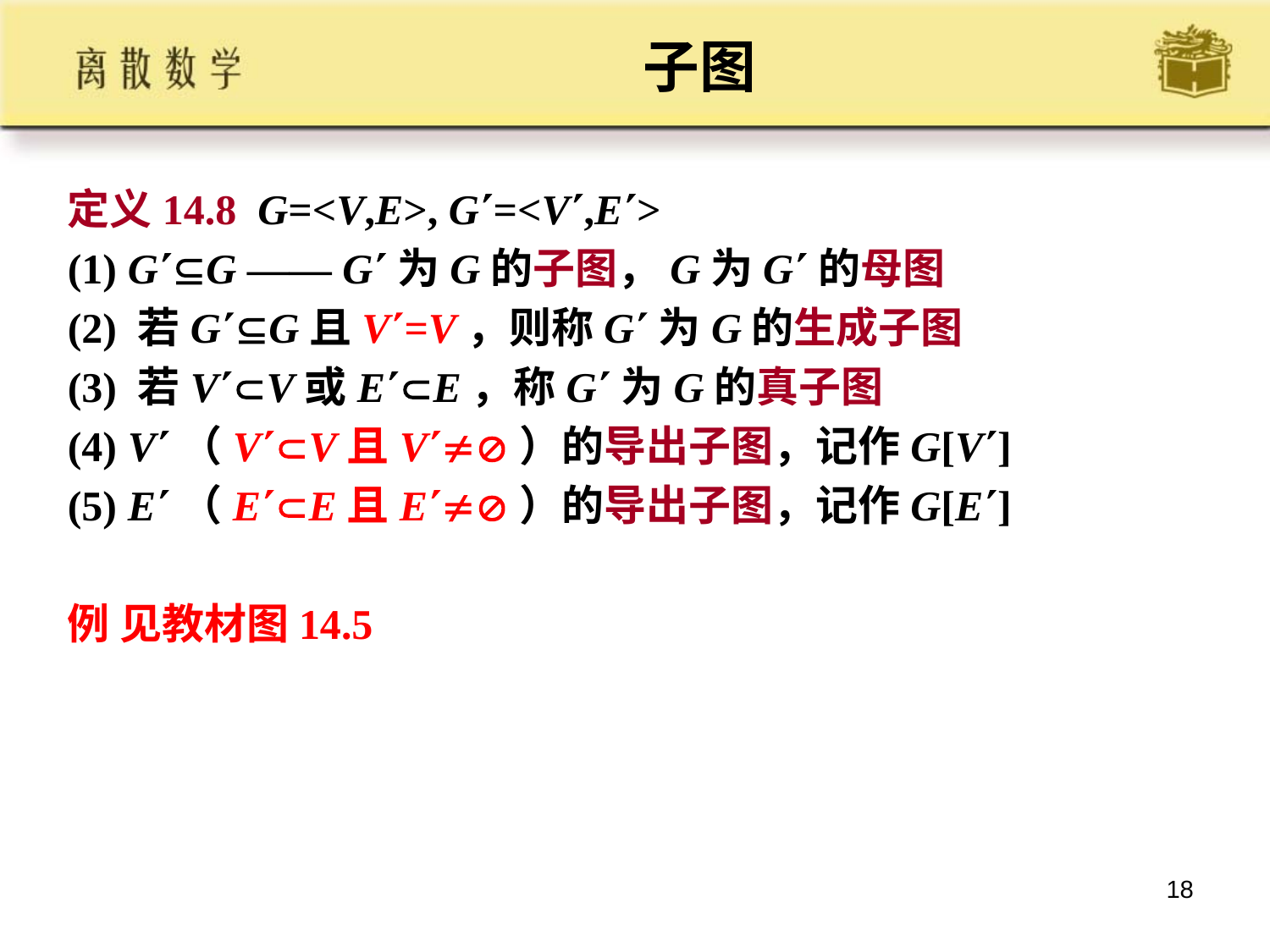

# 子图
定义14.8  G=<V,E>, G′=<V′,E′>
(1) G′⊆G —— G′为G的子图，G为G′的母图
(2) 若G′⊆G且V′=V，则称G′为G的生成子图
(3) 若V′⊂V或E′⊂E，称G′为G的真子图
(4) V′（V′⊂V且V′≠∅）的导出子图，记作G[V′]
(5) E′（E′⊂E且E′≠∅）的导出子图，记作G[E′]

例 见教材图14.5
18